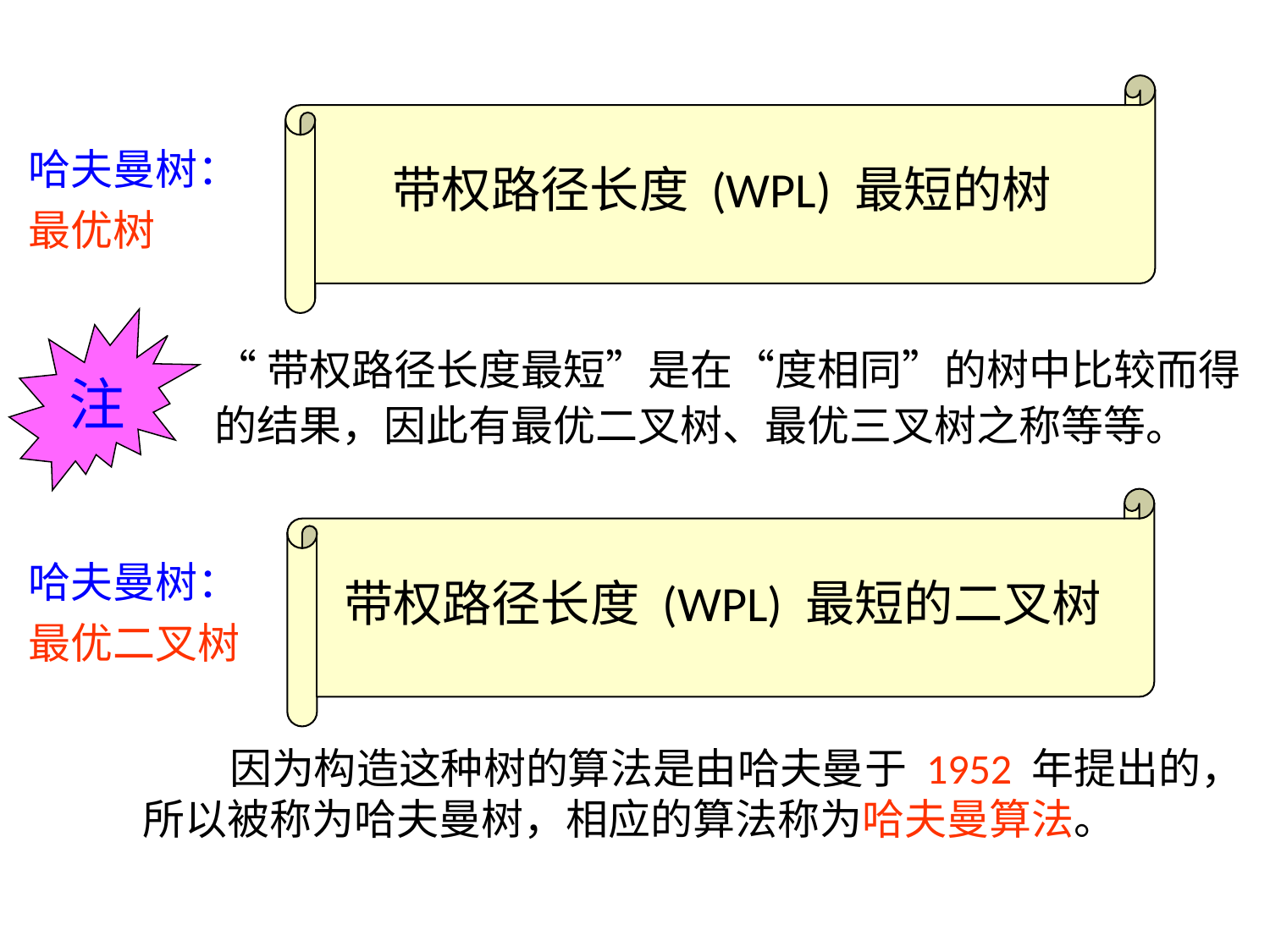

带权路径长度 (WPL) 最短的树

哈夫曼树：
最优树
注
“带权路径长度最短”是在“度相同”的树中比较而得
的结果，因此有最优二叉树、最优三叉树之称等等。
带权路径长度 (WPL) 最短的二叉树

哈夫曼树：
最优二叉树
        因为构造这种树的算法是由哈夫曼于 1952 年提出的，
所以被称为哈夫曼树，相应的算法称为哈夫曼算法。